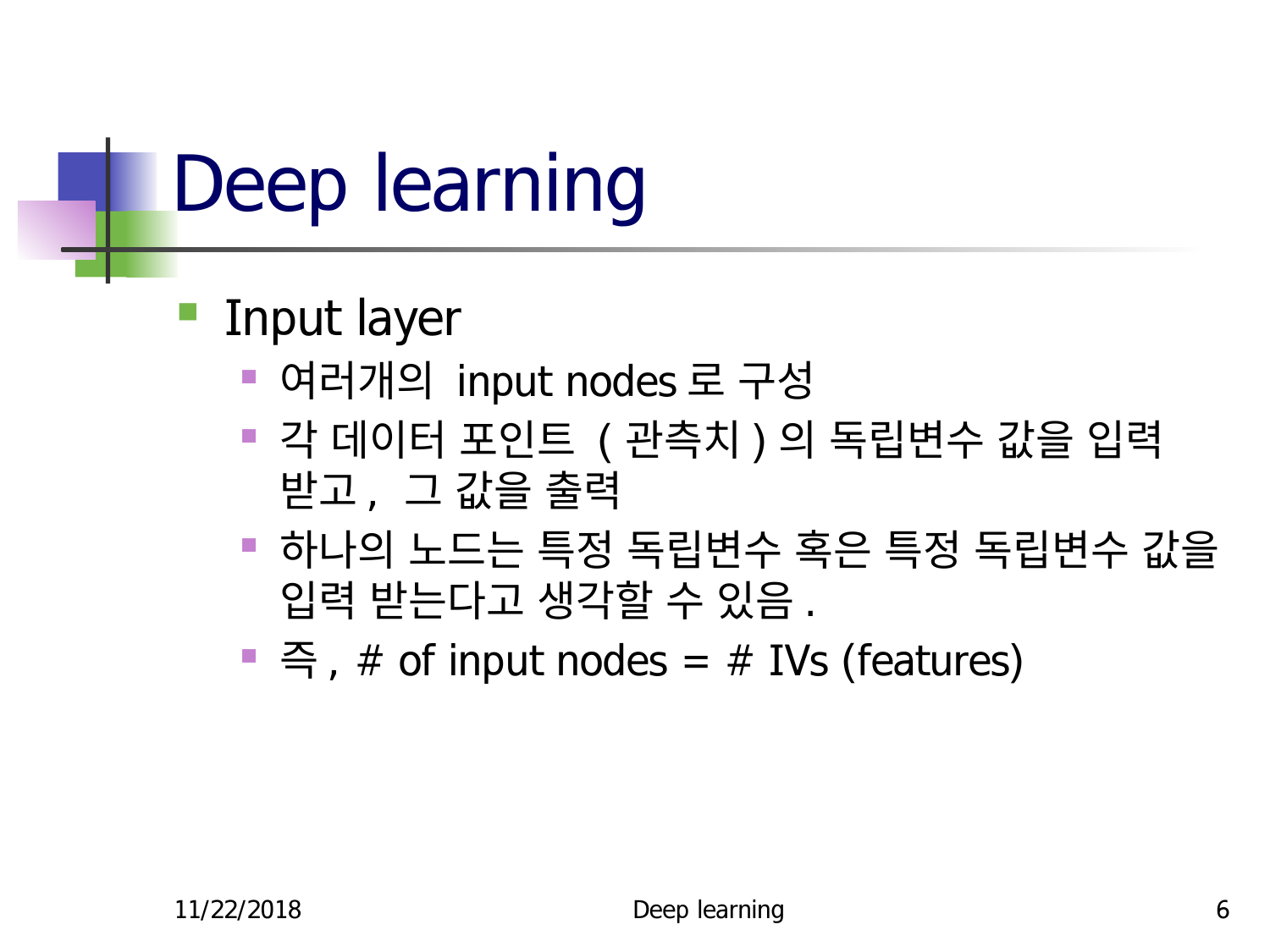

# Deep learning
Input layer
여러개의 input nodes로 구성
각 데이터 포인트 (관측치)의 독립변수 값을 입력 받고, 그 값을 출력
하나의 노드는 특정 독립변수 혹은 특정 독립변수 값을 입력 받는다고 생각할 수 있음.
즉, # of input nodes = # IVs (features)
11/22/2018
Deep learning
6